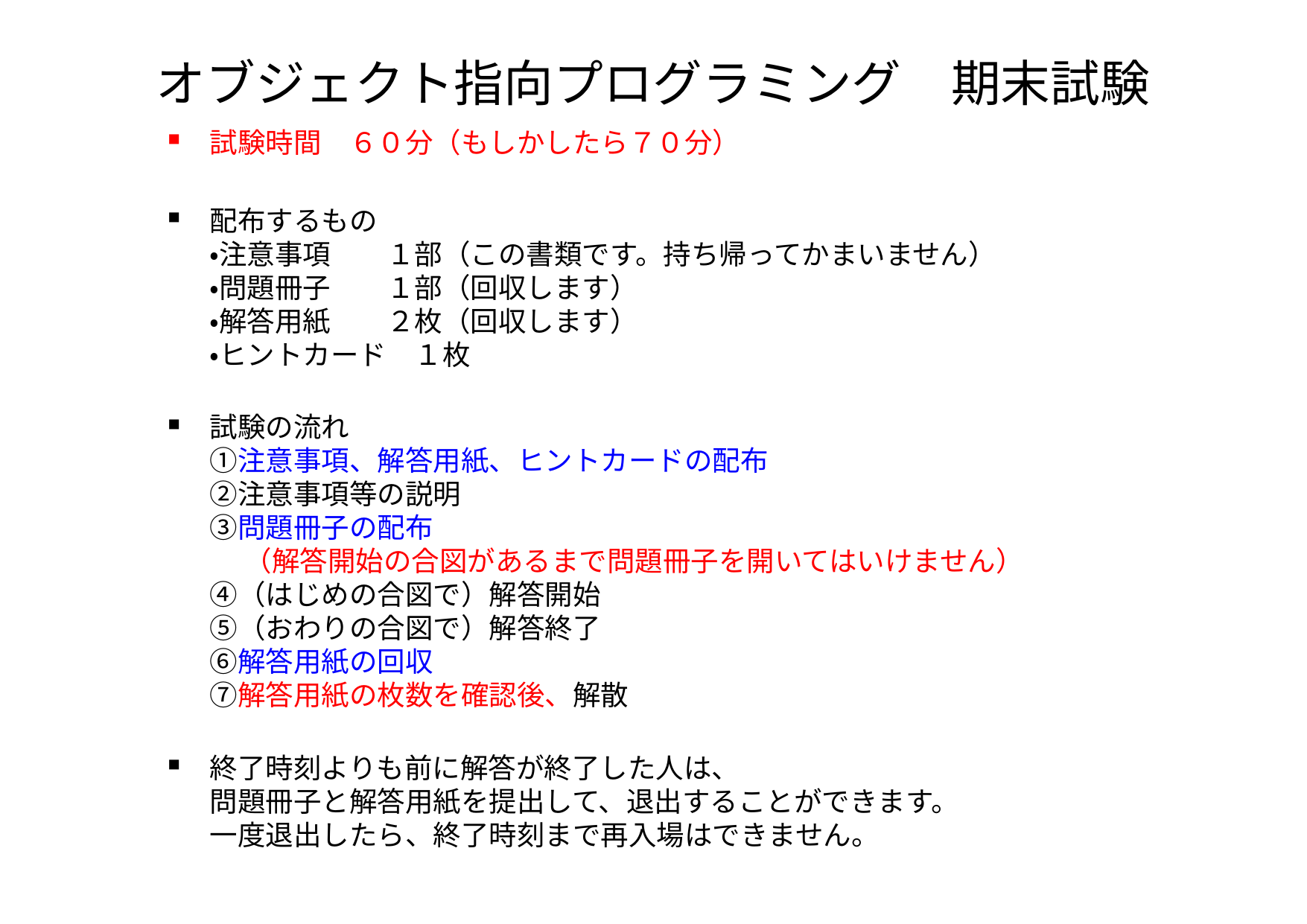

# オブジェクト指向プログラミング　期末試験
試験時間　６０分（もしかしたら７０分）

配布するもの
・注意事項　　１部（この書類です。持ち帰ってかまいません）
・問題冊子　　１部（回収します）
・解答用紙　　２枚（回収します）
・ヒントカード　１枚
試験の流れ
①注意事項、解答用紙、ヒントカードの配布
②注意事項等の説明
③問題冊子の配布
　 （解答開始の合図があるまで問題冊子を開いてはいけません）
④（はじめの合図で）解答開始
⑤（おわりの合図で）解答終了
⑥解答用紙の回収
⑦解答用紙の枚数を確認後、解散
終了時刻よりも前に解答が終了した人は、
問題冊子と解答用紙を提出して、退出することができます。
一度退出したら、終了時刻まで再入場はできません。